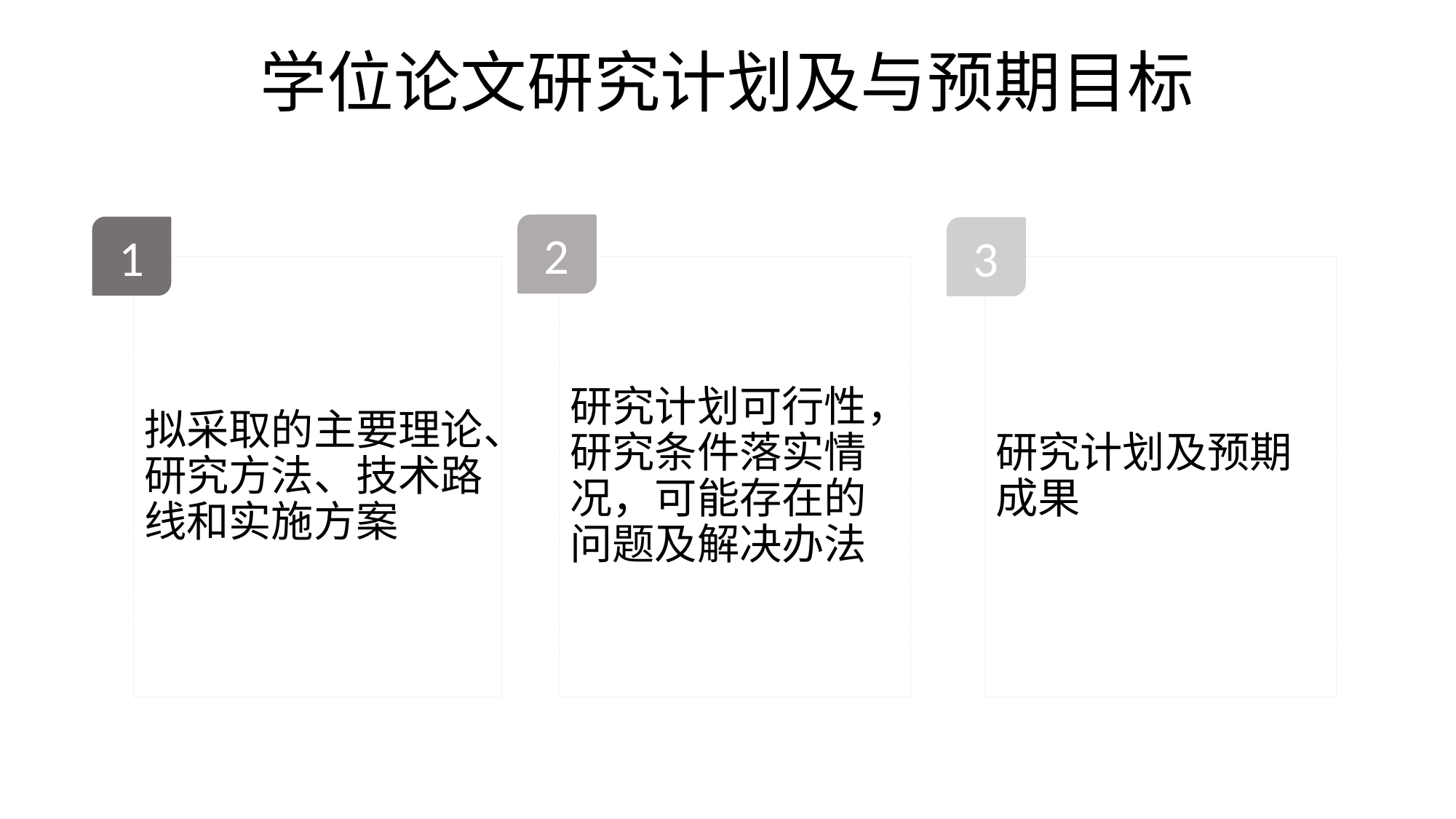

学位论文研究计划及与预期目标
2
1
3
研究计划可行性，研究条件落实情况，可能存在的问题及解决办法
研究计划及预期成果
拟采取的主要理论、研究方法、技术路线和实施方案